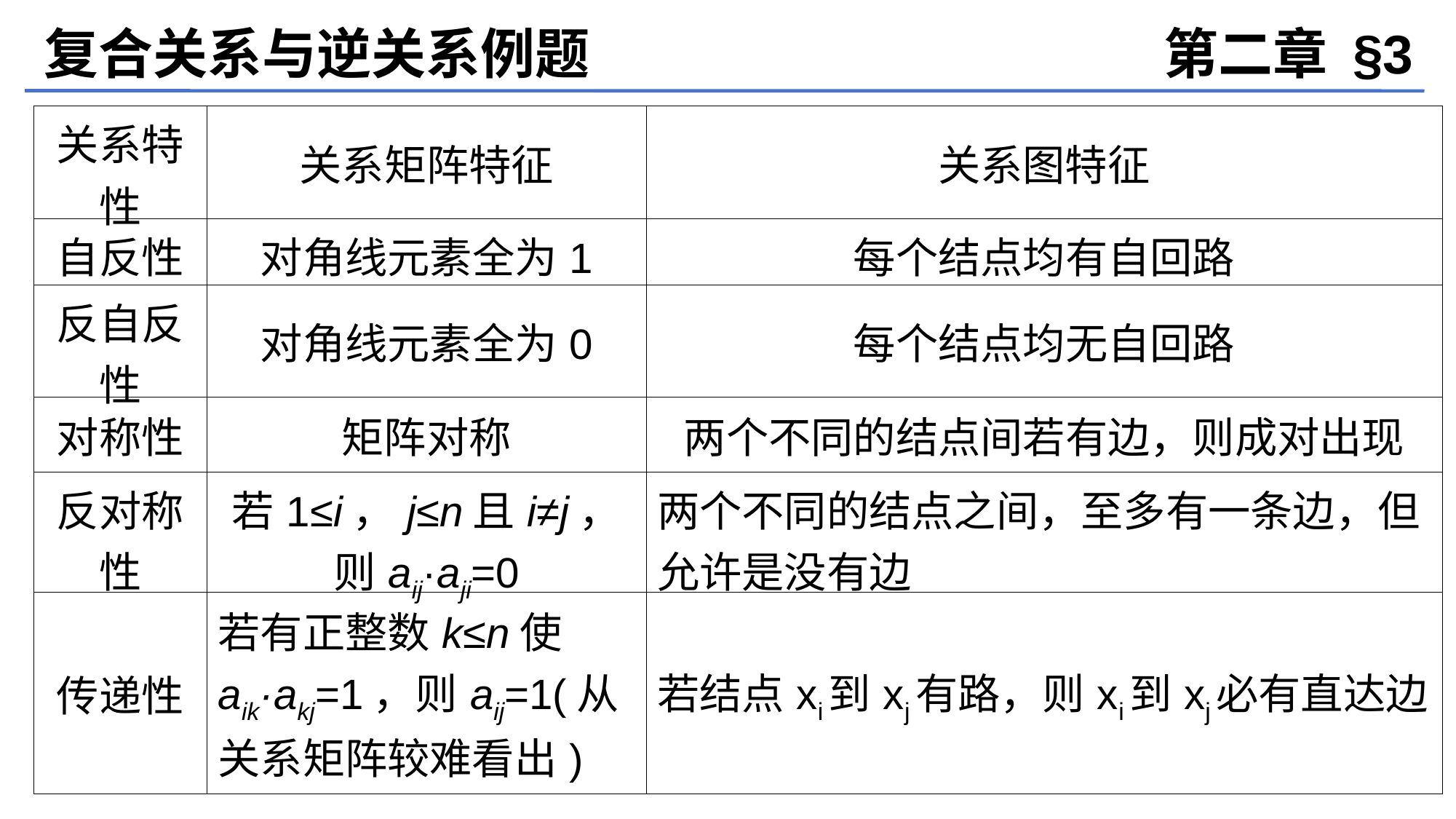

复合关系与逆关系例题
第二章 §3
| 关系特性 | 关系矩阵特征 | 关系图特征 |
| --- | --- | --- |
| 自反性 | 对角线元素全为1 | 每个结点均有自回路 |
| 反自反性 | 对角线元素全为0 | 每个结点均无自回路 |
| 对称性 | 矩阵对称 | 两个不同的结点间若有边，则成对出现 |
| 反对称性 | 若1≤i，j≤n且i≠j，则aij·aji=0 | 两个不同的结点之间，至多有一条边，但允许是没有边 |
| 传递性 | 若有正整数k≤n使aik·akj=1，则aij=1(从关系矩阵较难看出) | 若结点xi到xj有路，则xi到xj必有直达边 |